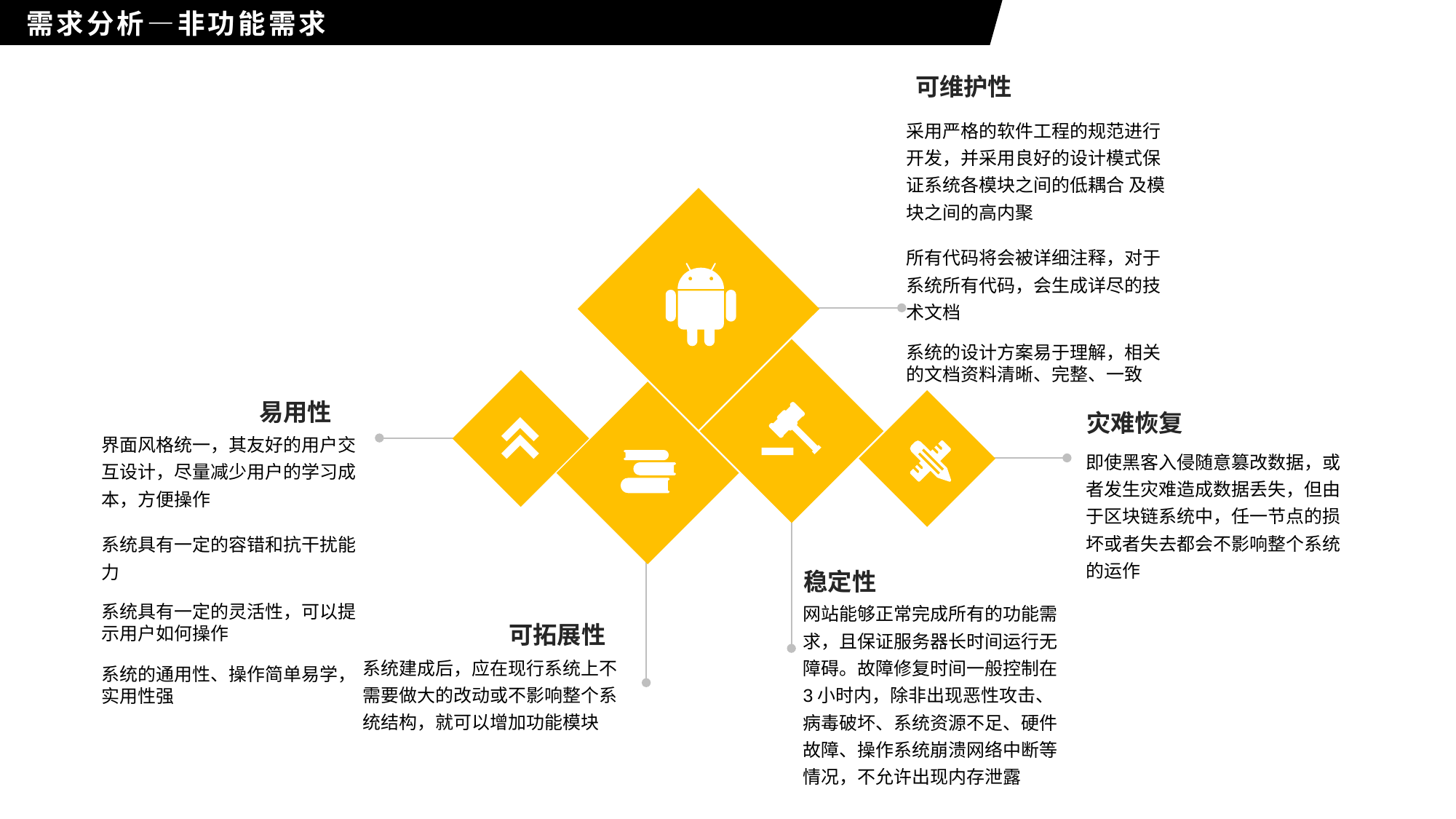

需求分析—非功能需求
可维护性
采用严格的软件工程的规范进行开发，并采用良好的设计模式保证系统各模块之间的低耦合 及模块之间的高内聚
所有代码将会被详细注释，对于系统所有代码，会生成详尽的技术文档
系统的设计方案易于理解，相关的文档资料清晰、完整、一致

易用性

灾难恢复

界面风格统一，其友好的用户交互设计，尽量减少用户的学习成本，方便操作
系统具有一定的容错和抗干扰能力
系统具有一定的灵活性，可以提示用户如何操作
系统的通用性、操作简单易学，实用性强

即使黑客入侵随意篡改数据，或者发生灾难造成数据丢失，但由于区块链系统中，任一节点的损坏或者失去都会不影响整个系统的运作

稳定性
网站能够正常完成所有的功能需求，且保证服务器长时间运行无障碍。故障修复时间一般控制在3小时内，除非出现恶性攻击、病毒破坏、系统资源不足、硬件故障、操作系统崩溃网络中断等情况，不允许出现内存泄露
可拓展性
系统建成后，应在现行系统上不需要做⼤的改动或不影响整个系统结构，就可以增加功能模块